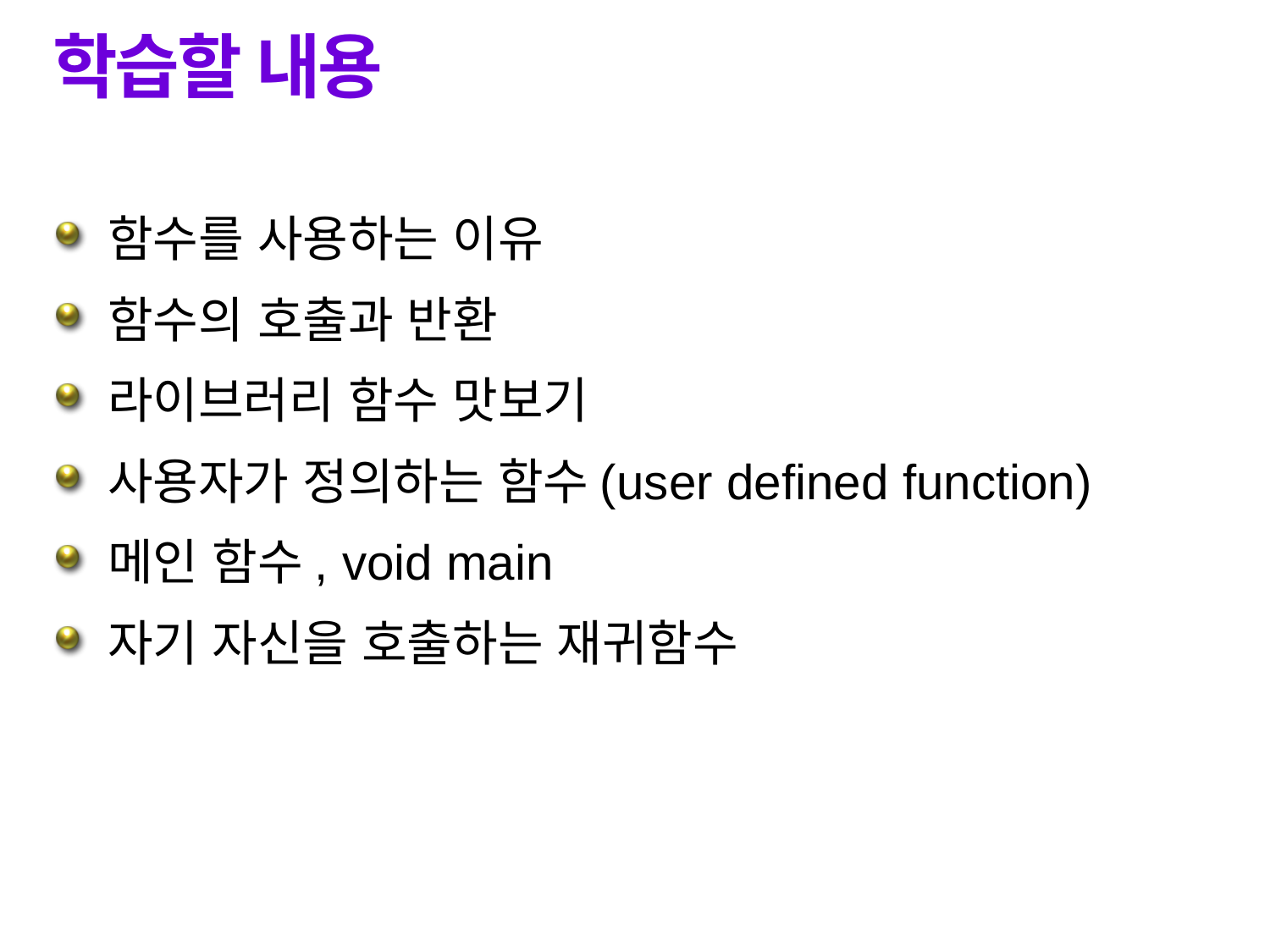

# 학습할 내용
함수를 사용하는 이유
함수의 호출과 반환
라이브러리 함수 맛보기
사용자가 정의하는 함수(user defined function)
메인 함수, void main
자기 자신을 호출하는 재귀함수